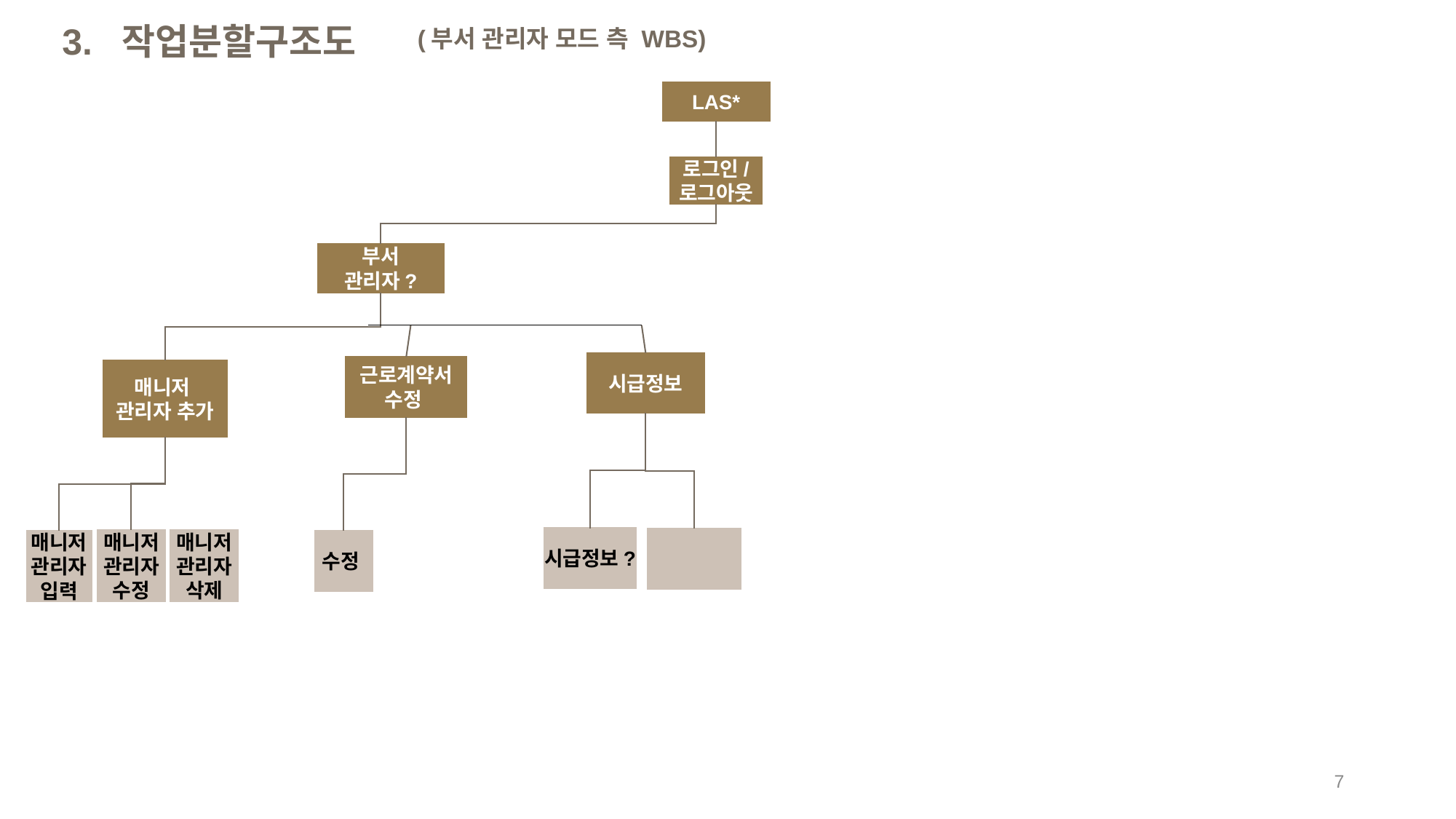

3.  작업분할구조도
(부서 관리자 모드 측 WBS)
LAS*
로그인/
로그아웃
부서
관리자?
시급정보
근로계약서 수정
매니저
관리자 추가
시급정보?

매니저 관리자 수정
매니저 관리자 삭제
매니저 관리자 입력
수정
7